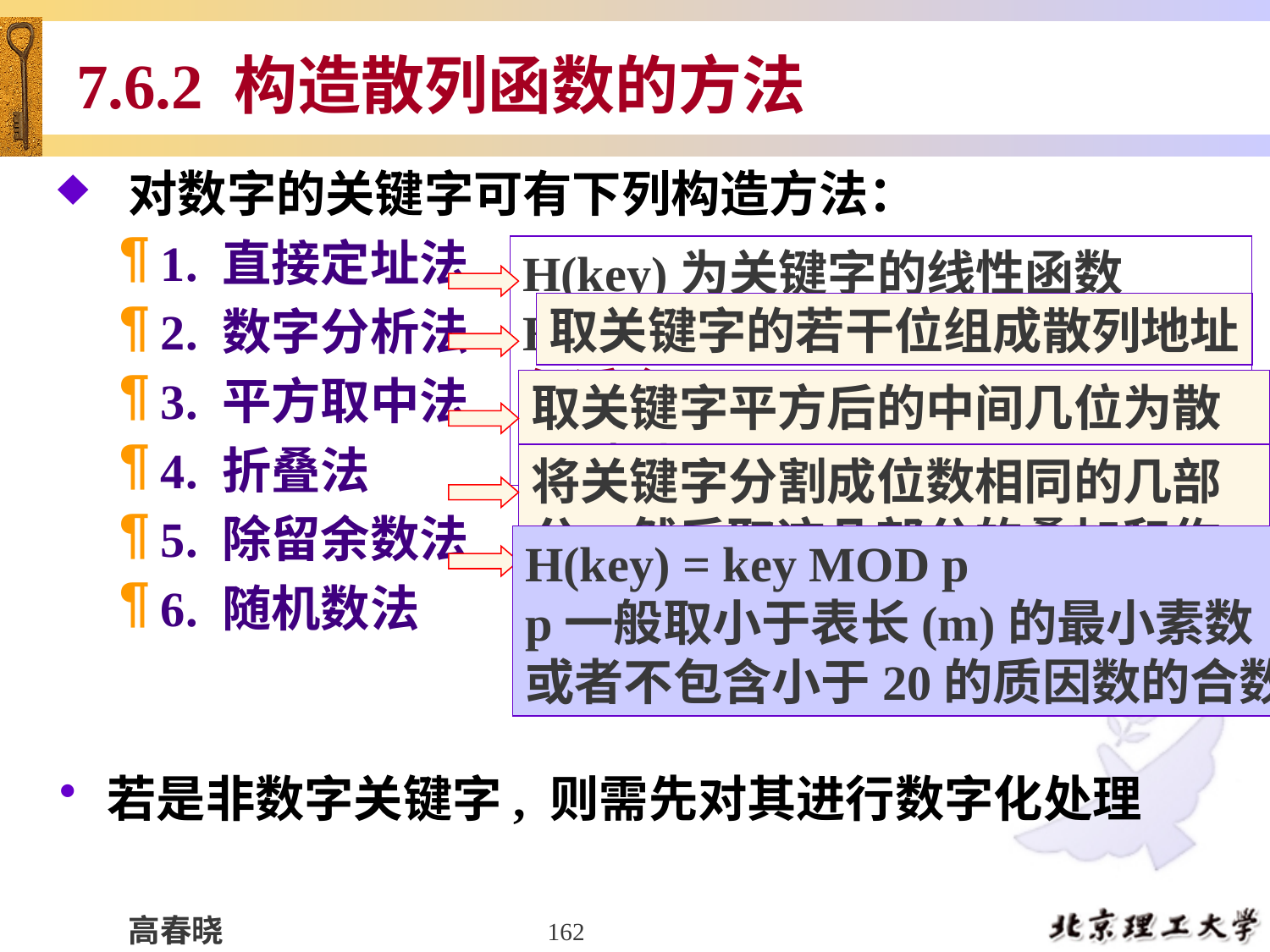

# 7.6.2 构造散列函数的方法
 对数字的关键字可有下列构造方法：
1. 直接定址法
2. 数字分析法
3. 平方取中法
4. 折叠法
5. 除留余数法
6. 随机数法

H(key)为关键字的线性函数
H(key) = a×key + b
仅适合于：
地址集合大小 = 关键字集合大小

取关键字的若干位组成散列地址

取关键字平方后的中间几位为散列地址

将关键字分割成位数相同的几部分, 然后取这几部分的叠加和作为散列地址。

H(key) = key MOD p
p一般取小于表长(m)的最小素数
或者不包含小于20的质因数的合数

若是非数字关键字, 则需先对其进行数字化处理
162